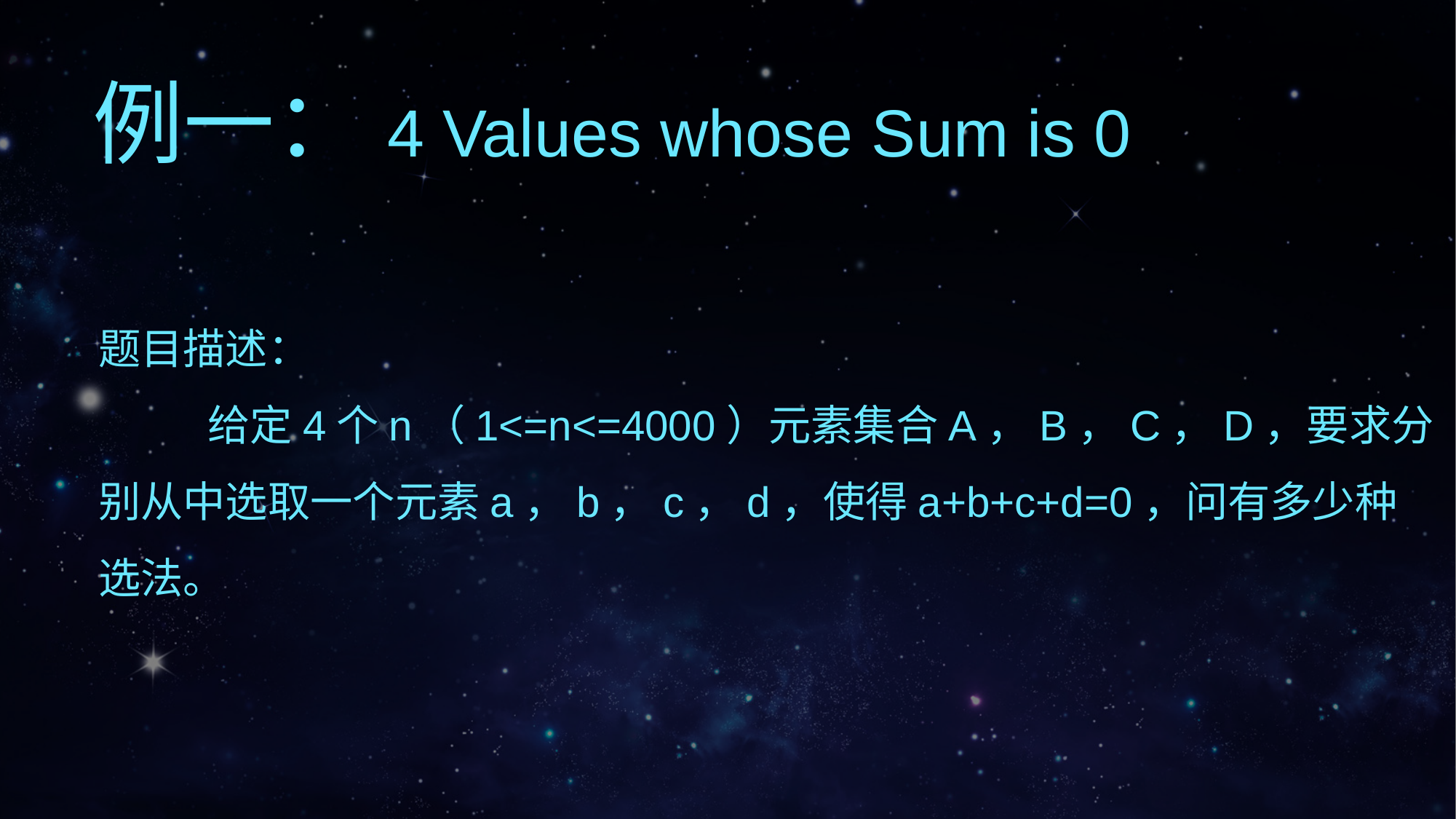

例一：4 Values whose Sum is 0
题目描述：
	给定4个n（1<=n<=4000）元素集合A，B，C，D，要求分
别从中选取一个元素a，b，c，d，使得a+b+c+d=0，问有多少种
选法。